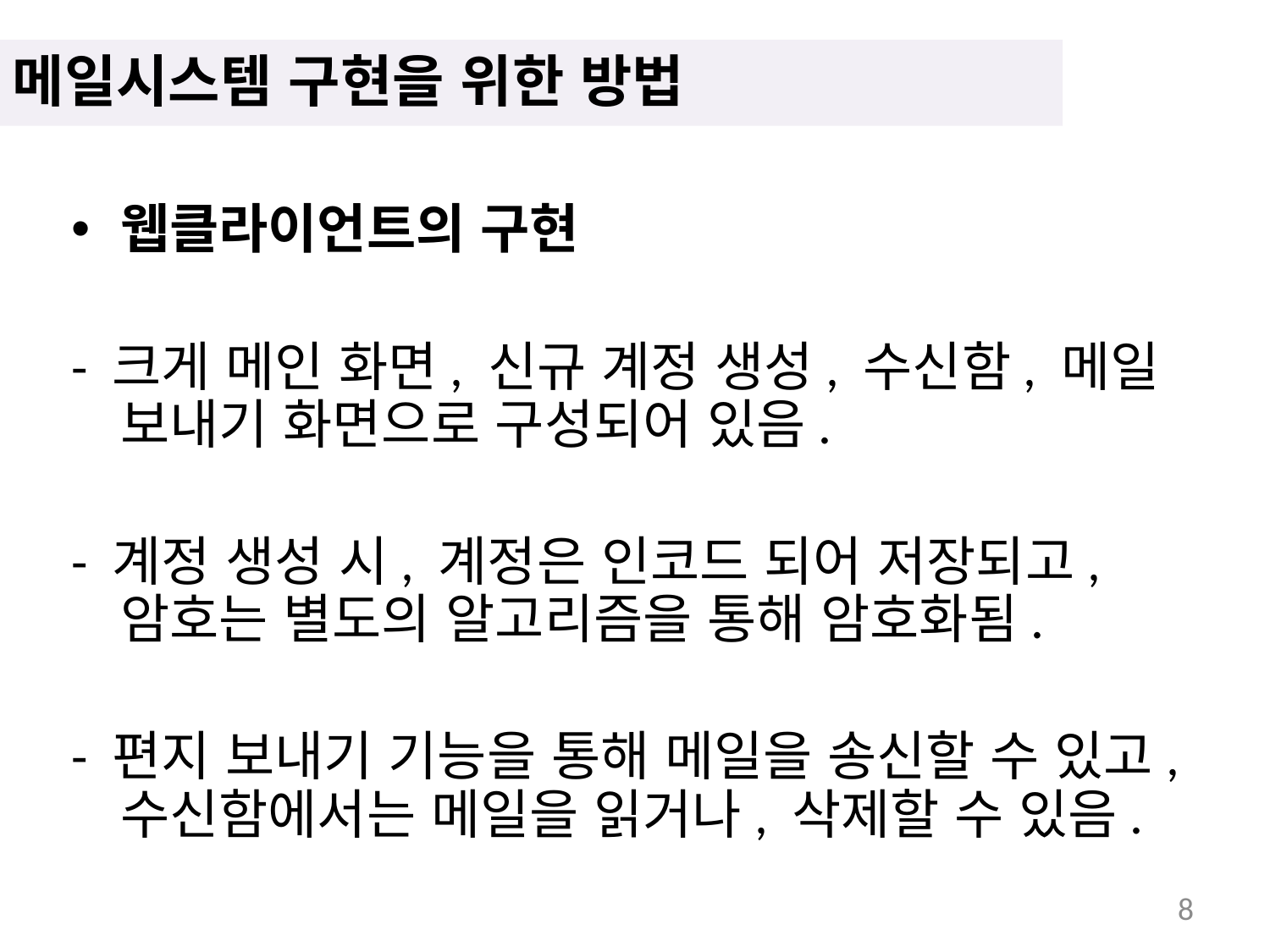

메일시스템 구현을 위한 방법

웹클라이언트의 구현

- 크게 메인 화면, 신규 계정 생성, 수신함, 메일 보내기 화면으로 구성되어 있음.

- 계정 생성 시, 계정은 인코드 되어 저장되고, 암호는 별도의 알고리즘을 통해 암호화됨.

- 편지 보내기 기능을 통해 메일을 송신할 수 있고, 수신함에서는 메일을 읽거나, 삭제할 수 있음.

8